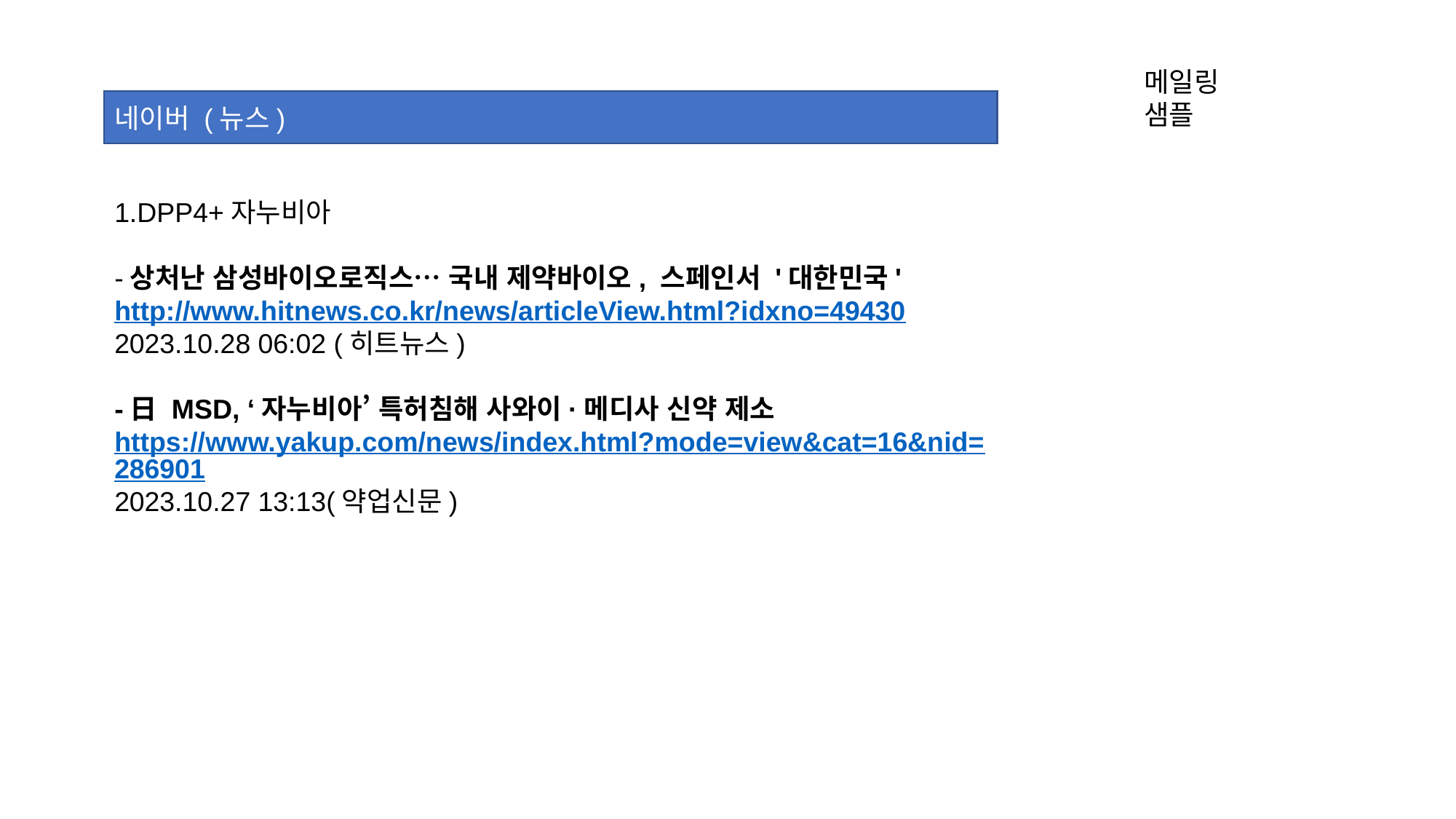

메일링 샘플
네이버 (뉴스)
1.DPP4+자누비아

-상처난 삼성바이오로직스… 국내 제약바이오, 스페인서 '대한민국'
http://www.hitnews.co.kr/news/articleView.html?idxno=49430
2023.10.28 06:02 (히트뉴스)

-日 MSD, ‘자누비아’ 특허침해 사와이·메디사 신약 제소
https://www.yakup.com/news/index.html?mode=view&cat=16&nid=286901
2023.10.27 13:13(약업신문)